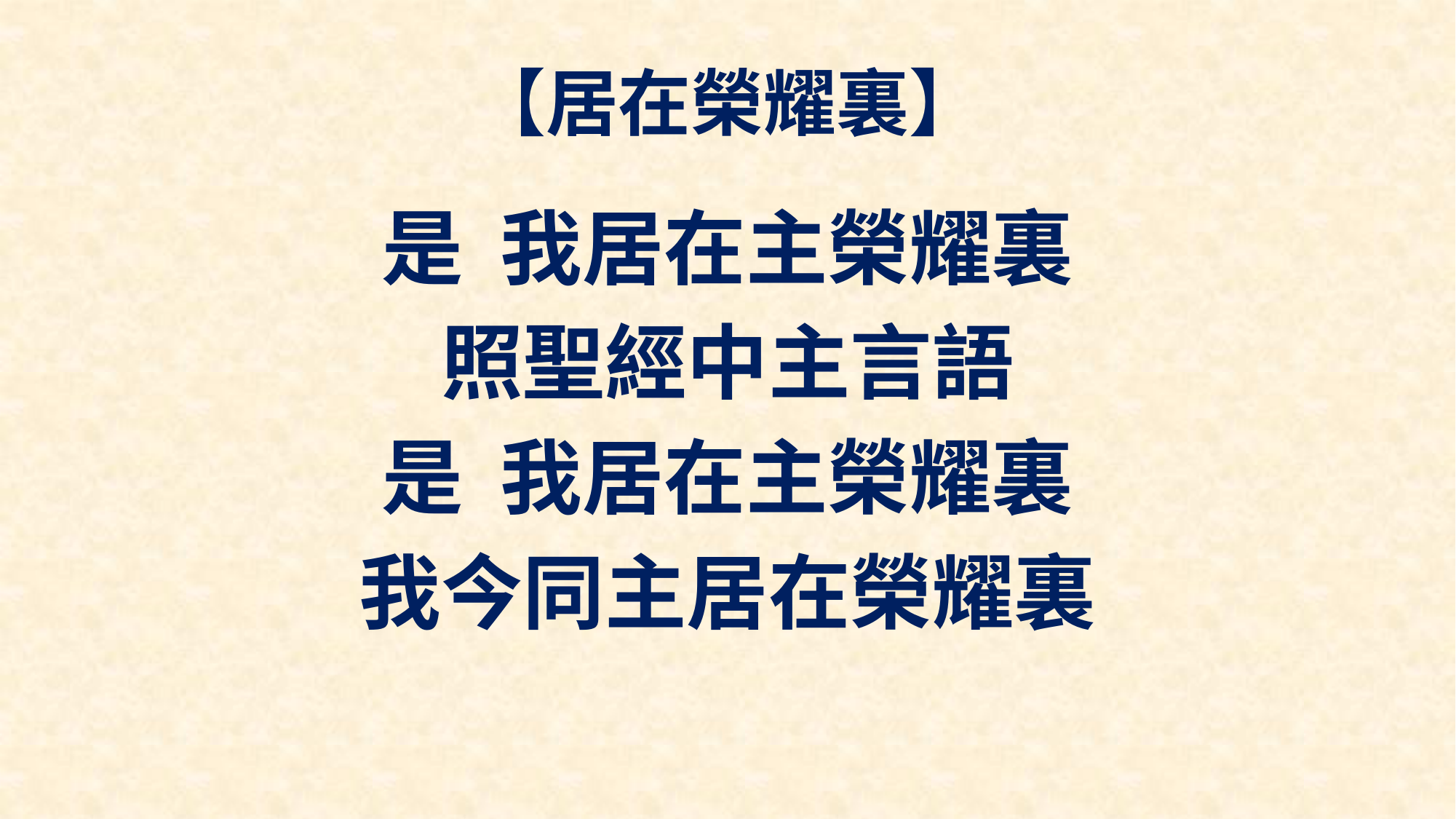

# 【居在榮耀裏】
是  我居在主榮耀裏
照聖經中主言語
是  我居在主榮耀裏
我今同主居在榮耀裏